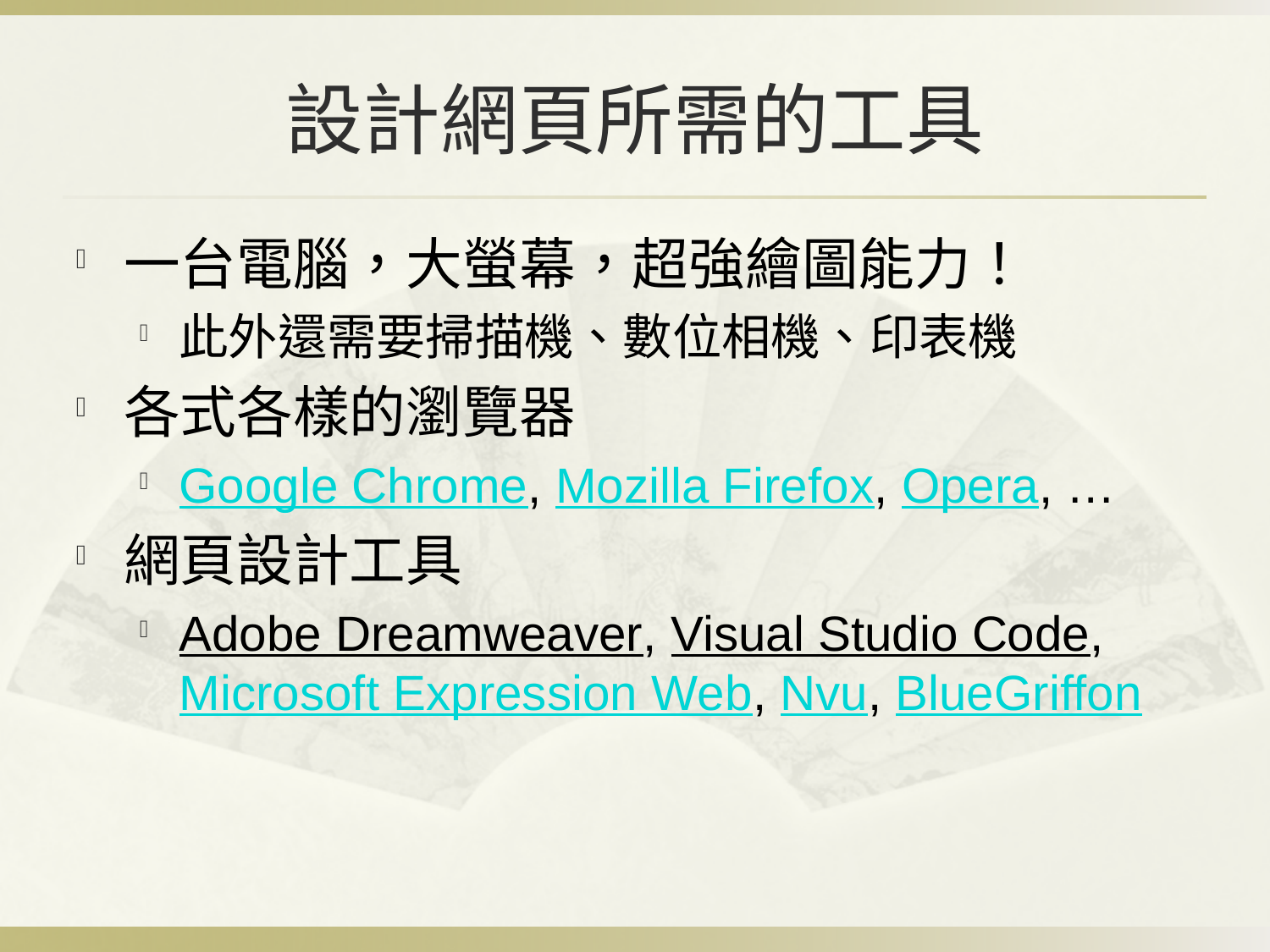

# 設計網頁所需的工具
一台電腦，大螢幕，超強繪圖能力！
此外還需要掃描機、數位相機、印表機
各式各樣的瀏覽器
Google Chrome, Mozilla Firefox, Opera, …
網頁設計工具
Adobe Dreamweaver, Visual Studio Code, Microsoft Expression Web, Nvu, BlueGriffon